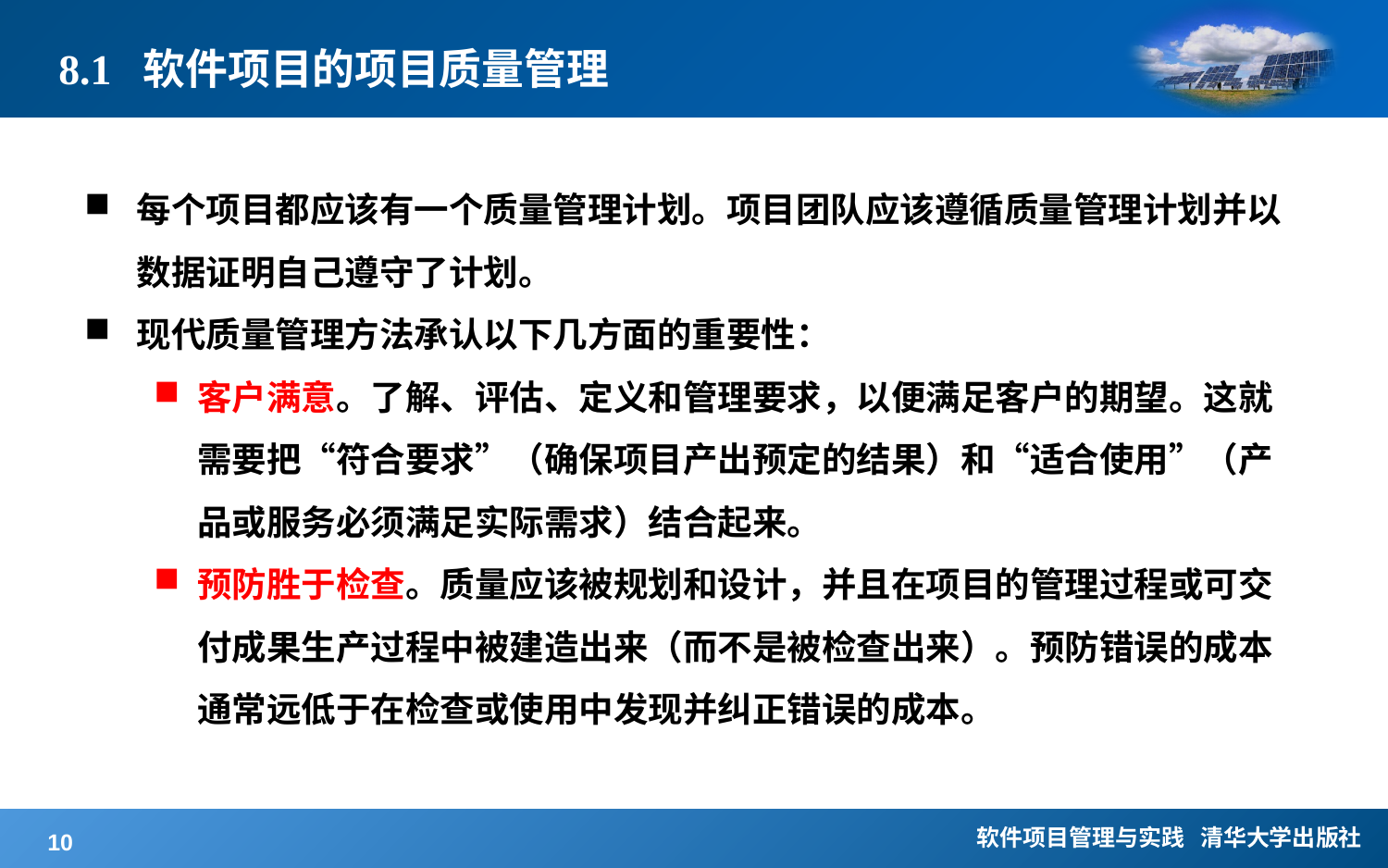

# 8.1  软件项目的项目质量管理
每个项目都应该有一个质量管理计划。项目团队应该遵循质量管理计划并以数据证明自己遵守了计划。
现代质量管理方法承认以下几方面的重要性：
客户满意。了解、评估、定义和管理要求，以便满足客户的期望。这就需要把“符合要求”（确保项目产出预定的结果）和“适合使用”（产品或服务必须满足实际需求）结合起来。
预防胜于检查。质量应该被规划和设计，并且在项目的管理过程或可交付成果生产过程中被建造出来（而不是被检查出来）。预防错误的成本通常远低于在检查或使用中发现并纠正错误的成本。